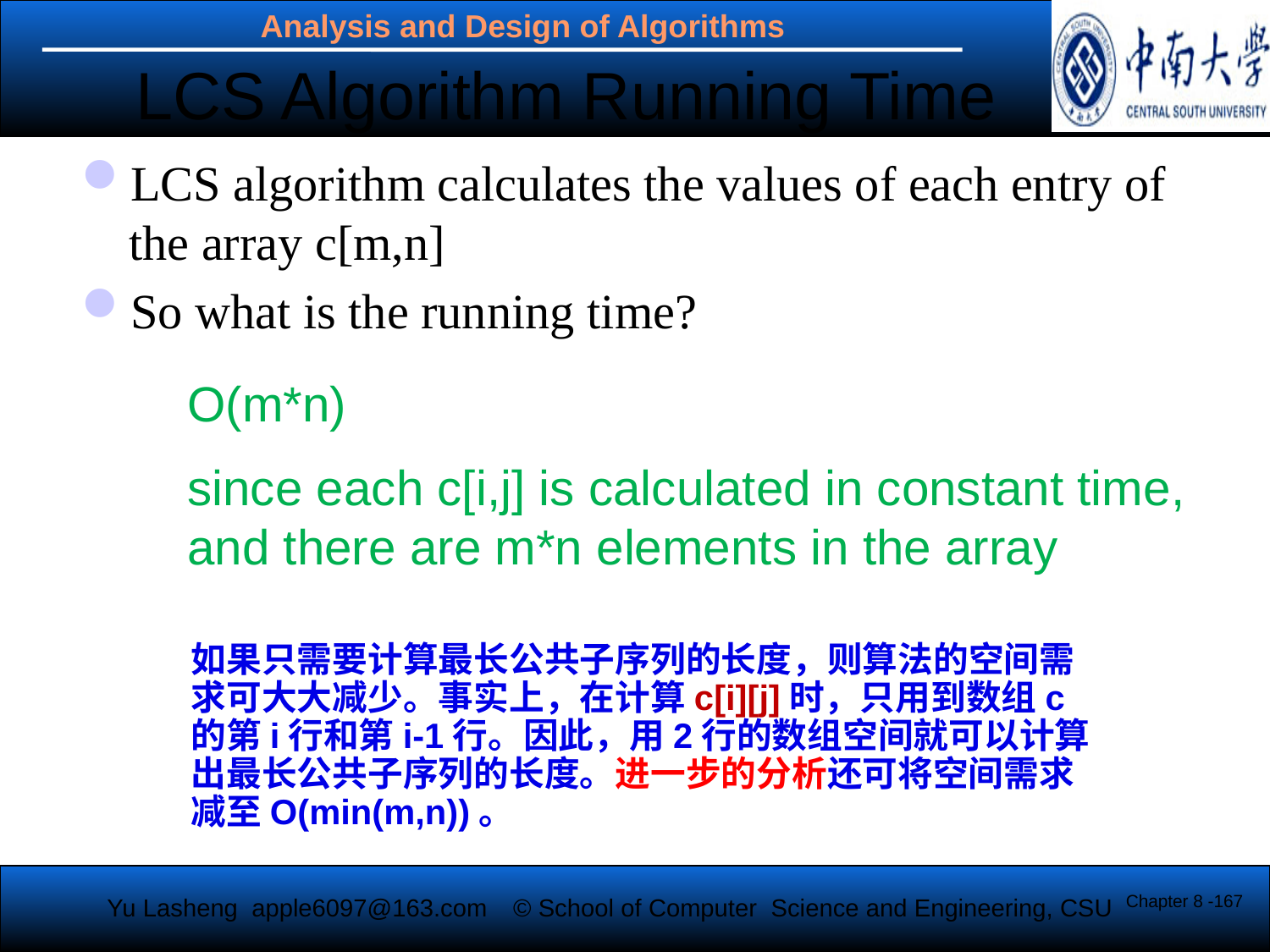

LCS Algorithm Running Time
LCS algorithm calculates the values of each entry of the array c[m,n]
So what is the running time?
O(m*n)
since each c[i,j] is calculated in constant time, and there are m*n elements in the array
如果只需要计算最长公共子序列的长度，则算法的空间需求可大大减少。事实上，在计算c[i][j]时，只用到数组c的第i行和第i-1行。因此，用2行的数组空间就可以计算出最长公共子序列的长度。进一步的分析还可将空间需求减至O(min(m,n))。
Chapter 8 -167